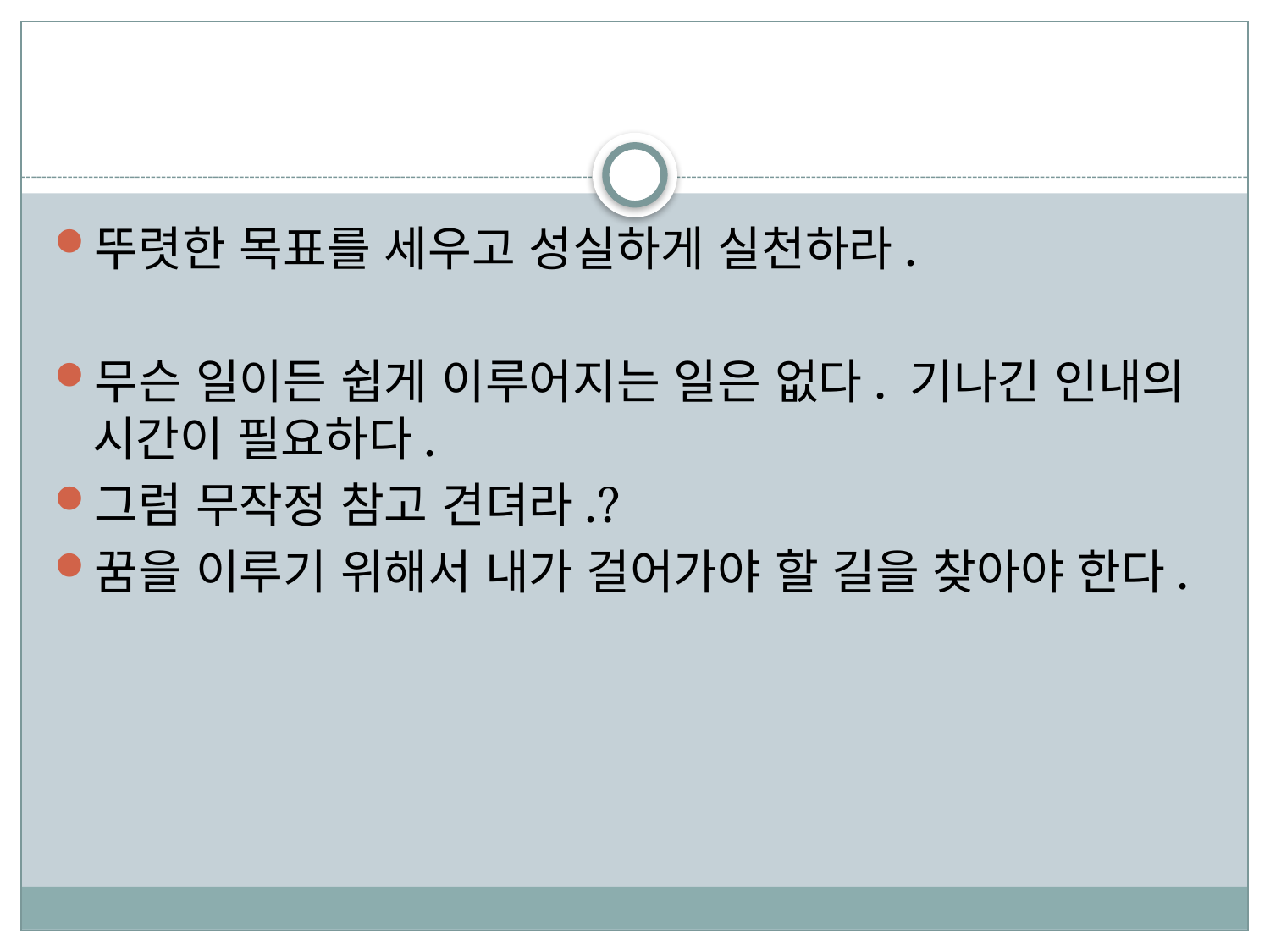

#
뚜렷한 목표를 세우고 성실하게 실천하라.

무슨 일이든 쉽게 이루어지는 일은 없다. 기나긴 인내의 시간이 필요하다.
그럼 무작정 참고 견뎌라.?
꿈을 이루기 위해서 내가 걸어가야 할 길을 찾아야 한다.